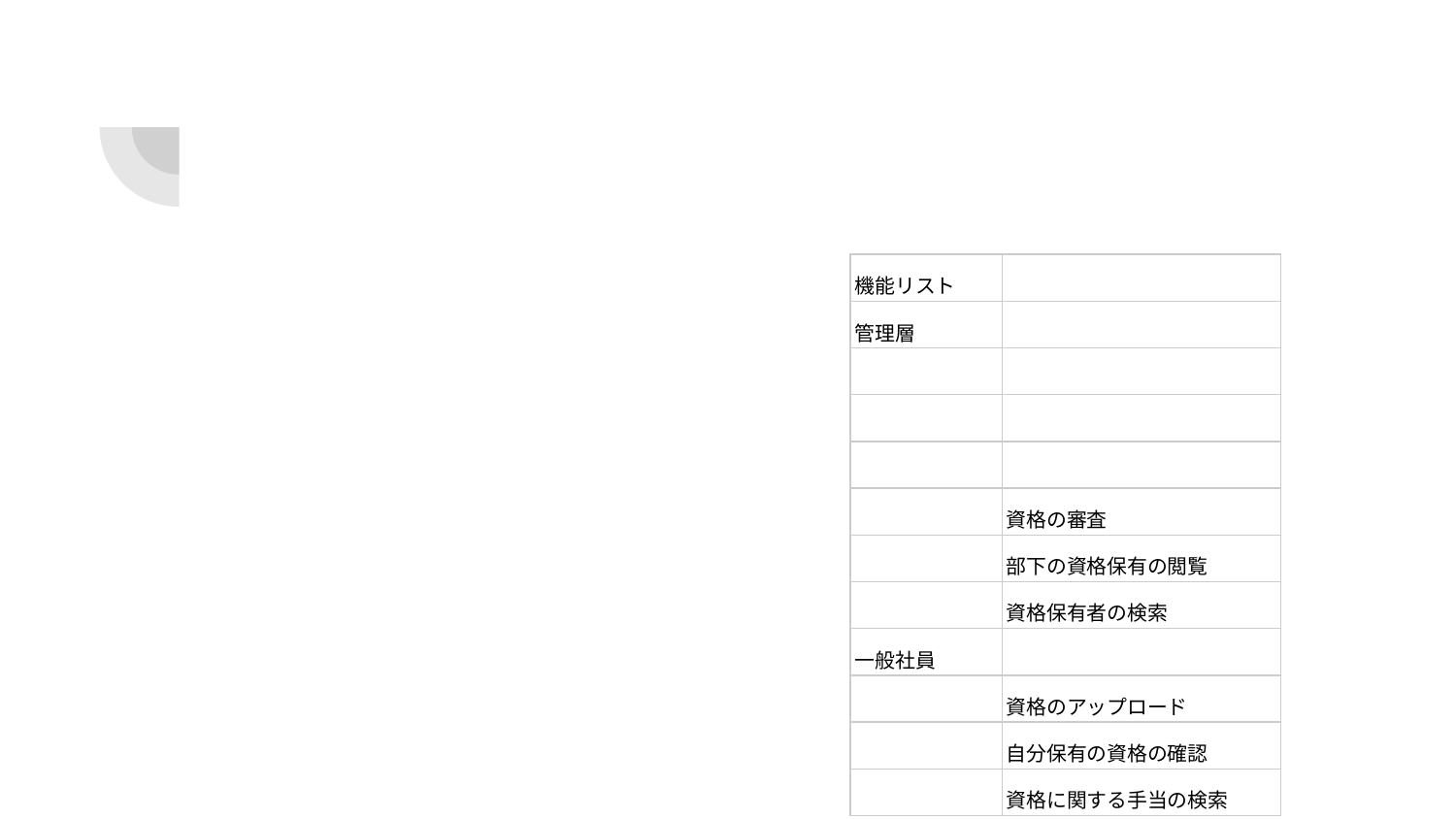

#
| 機能リスト |  |
| --- | --- |
| 管理層 |  |
|  |  |
|  |  |
|  |  |
|  | 資格の審査 |
|  | 部下の資格保有の閲覧 |
|  | 資格保有者の検索 |
| 一般社員 |  |
|  | 資格のアップロード |
|  | 自分保有の資格の確認 |
|  | 資格に関する手当の検索 |